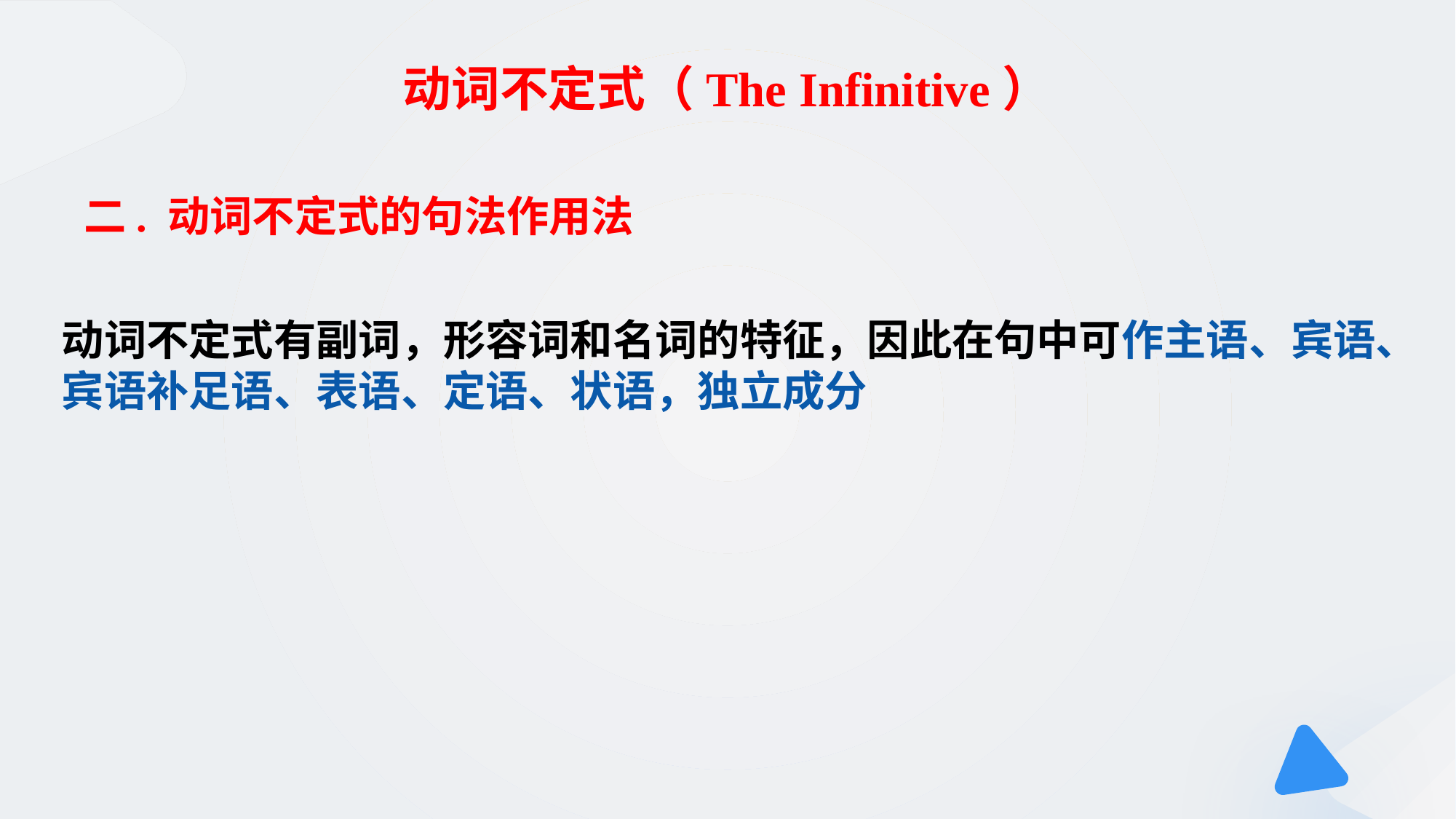

# 动词不定式（The Infinitive）
二. 动词不定式的句法作用法
动词不定式有副词，形容词和名词的特征，因此在句中可作主语、宾语、宾语补足语、表语、定语、状语，独立成分